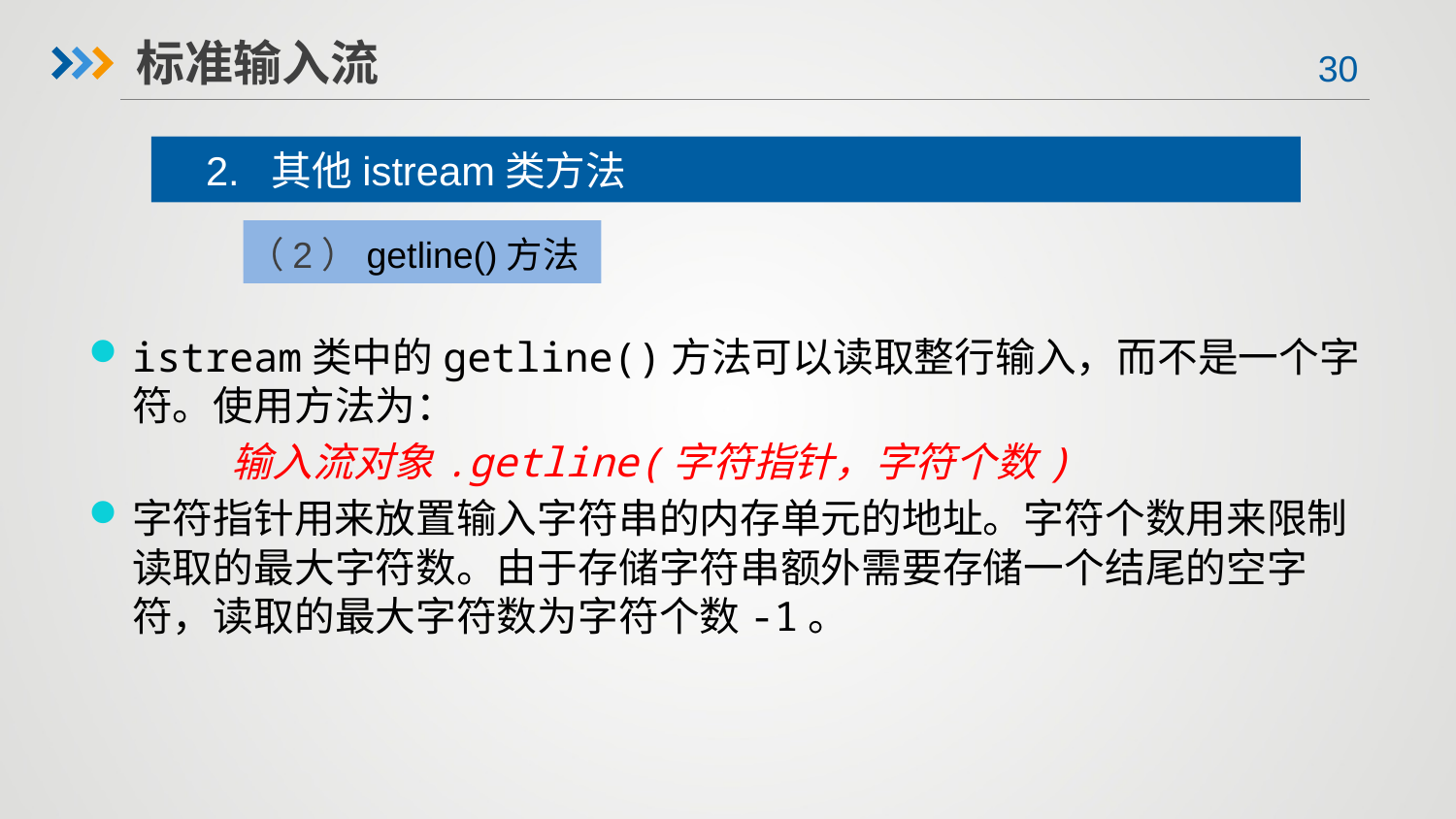

标准输入流

2.  其他istream类方法

（2）getline()方法
istream类中的getline()方法可以读取整行输入，而不是一个字符。使用方法为：
输入流对象.getline(字符指针，字符个数)
字符指针用来放置输入字符串的内存单元的地址。字符个数用来限制读取的最大字符数。由于存储字符串额外需要存储一个结尾的空字符，读取的最大字符数为字符个数-1。